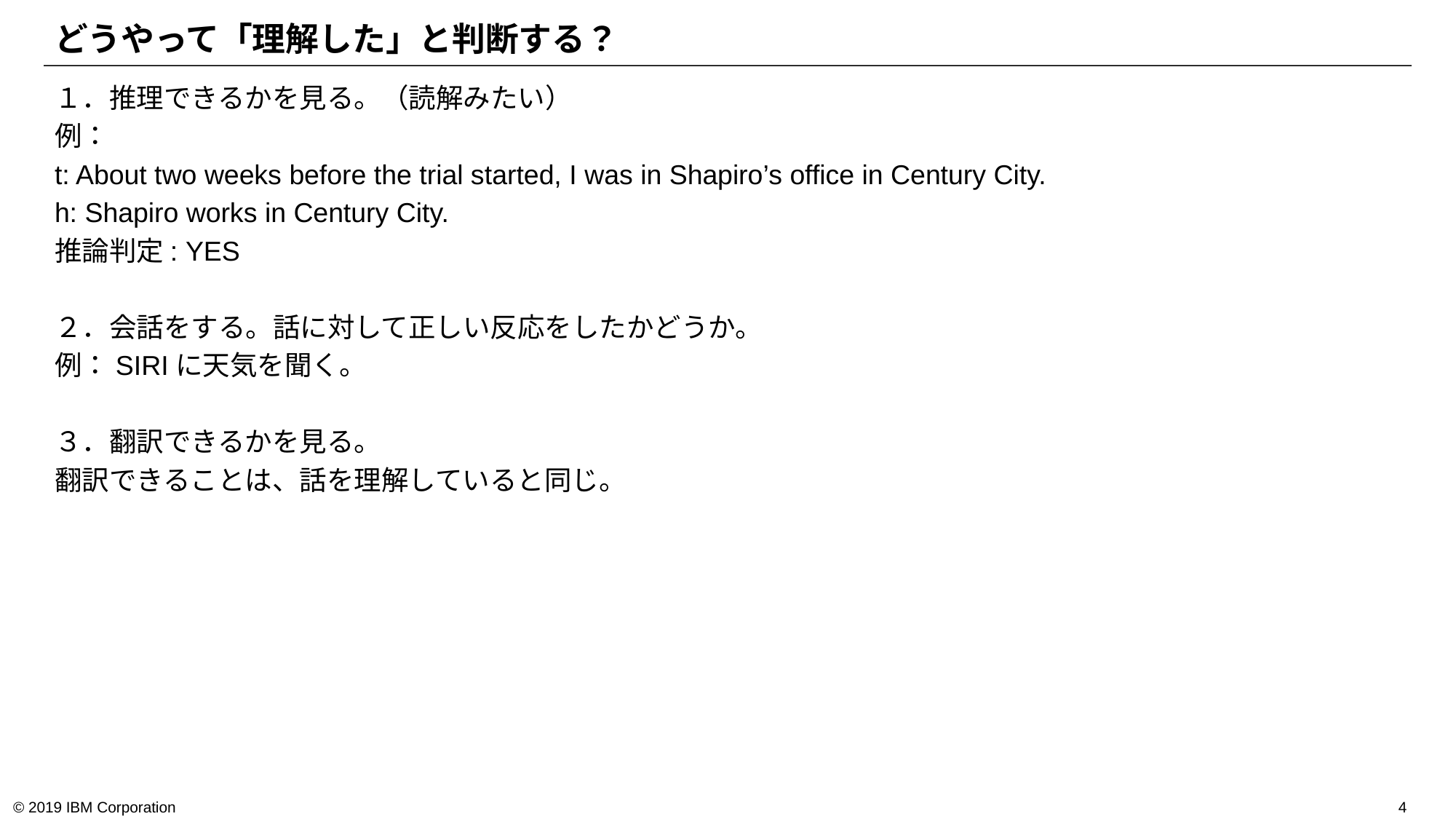

# どうやって「理解した」と判断する？
１．推理できるかを見る。（読解みたい）
例：
t: About two weeks before the trial started, I was in Shapiro’s office in Century City.
h: Shapiro works in Century City.
推論判定: YES

２．会話をする。話に対して正しい反応をしたかどうか。
例：SIRIに天気を聞く。

３．翻訳できるかを見る。
翻訳できることは、話を理解していると同じ。